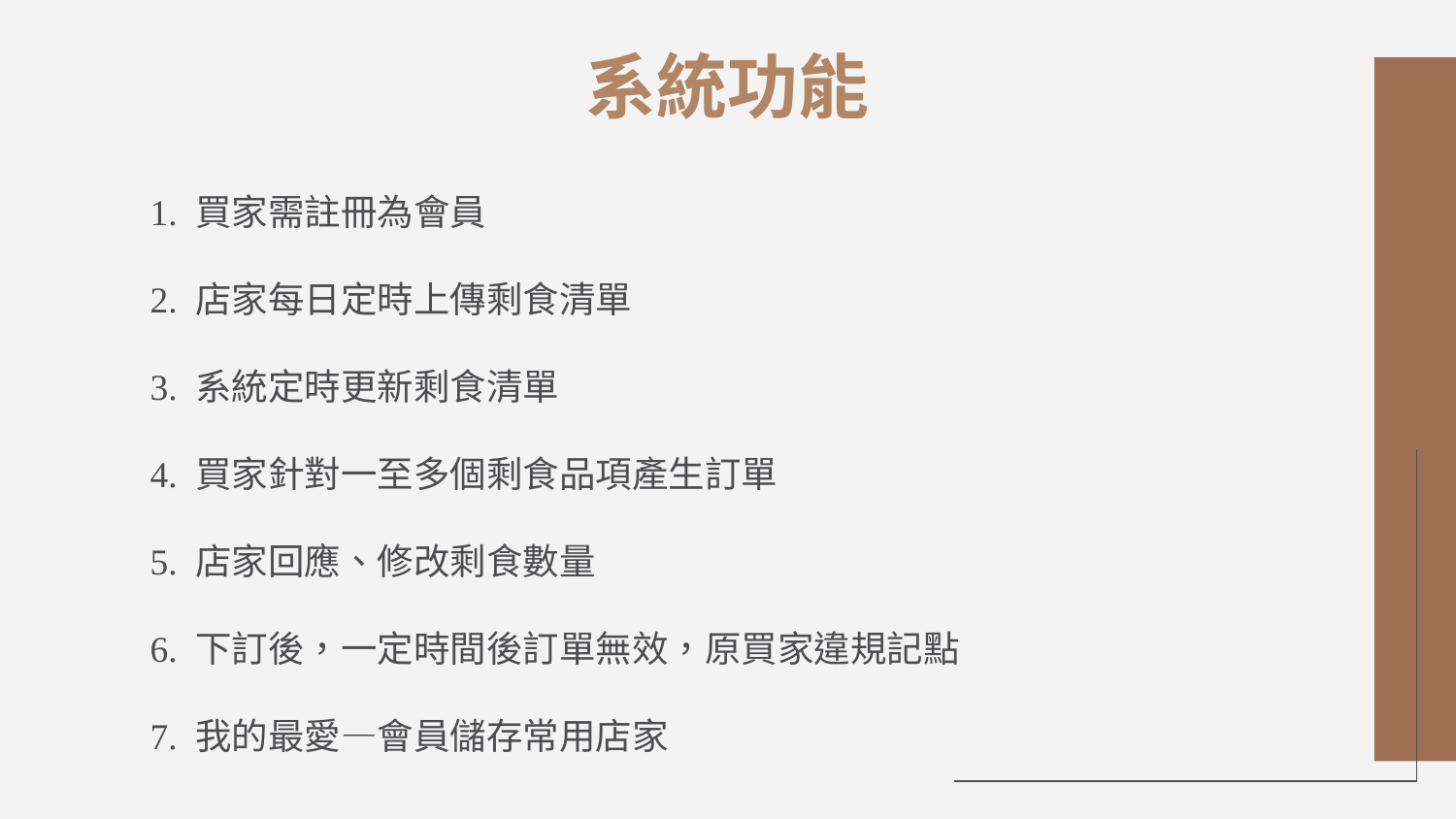

# 系統功能
1. 買家需註冊為會員
2. 店家每日定時上傳剩食清單
3. 系統定時更新剩食清單
4. 買家針對一至多個剩食品項產生訂單
5. 店家回應、修改剩食數量
6. 下訂後，一定時間後訂單無效，原買家違規記點
7. 我的最愛—會員儲存常用店家